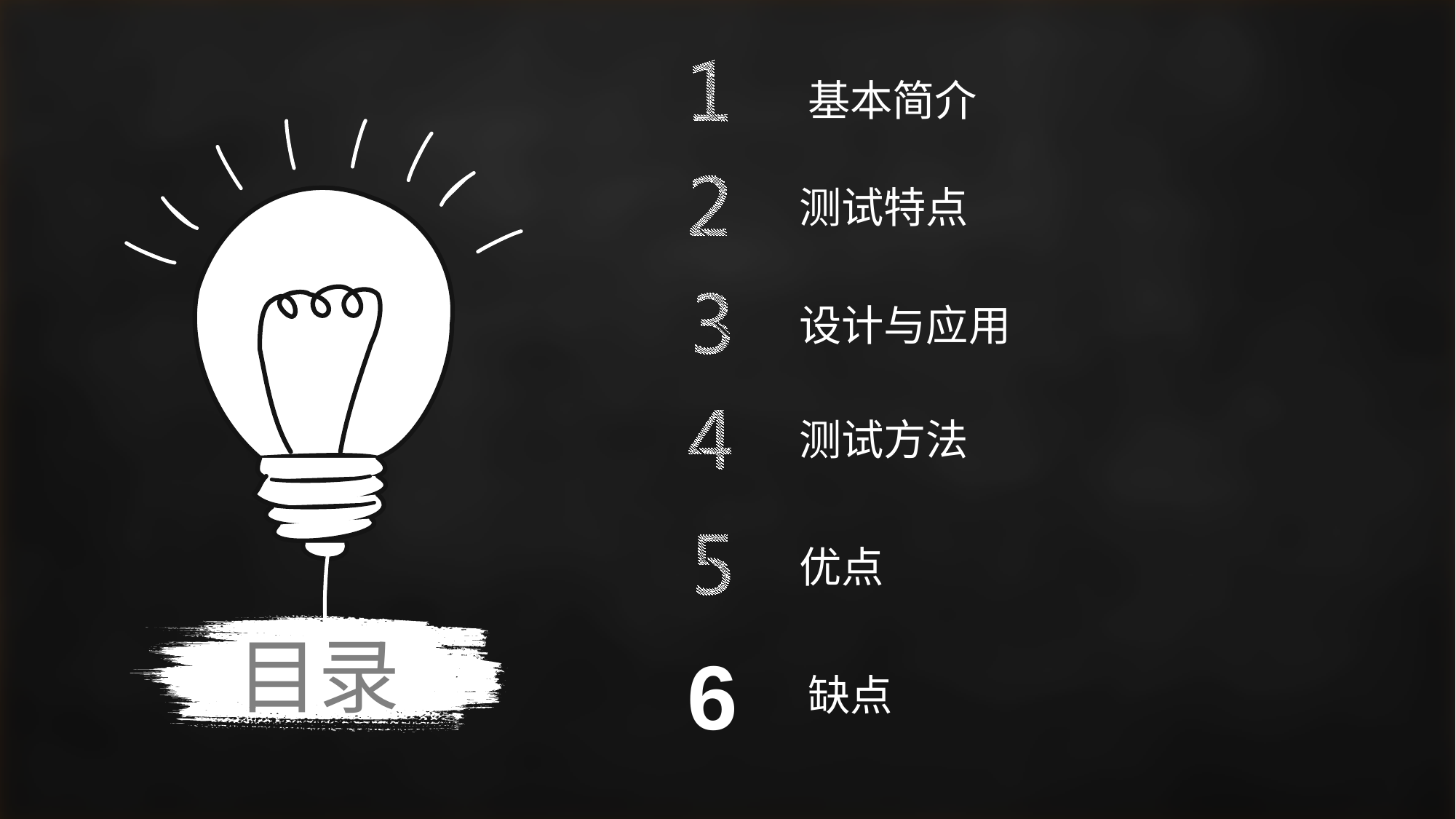

基本简介

测试特点

设计与应用

测试方法

优点

目录
6
缺点